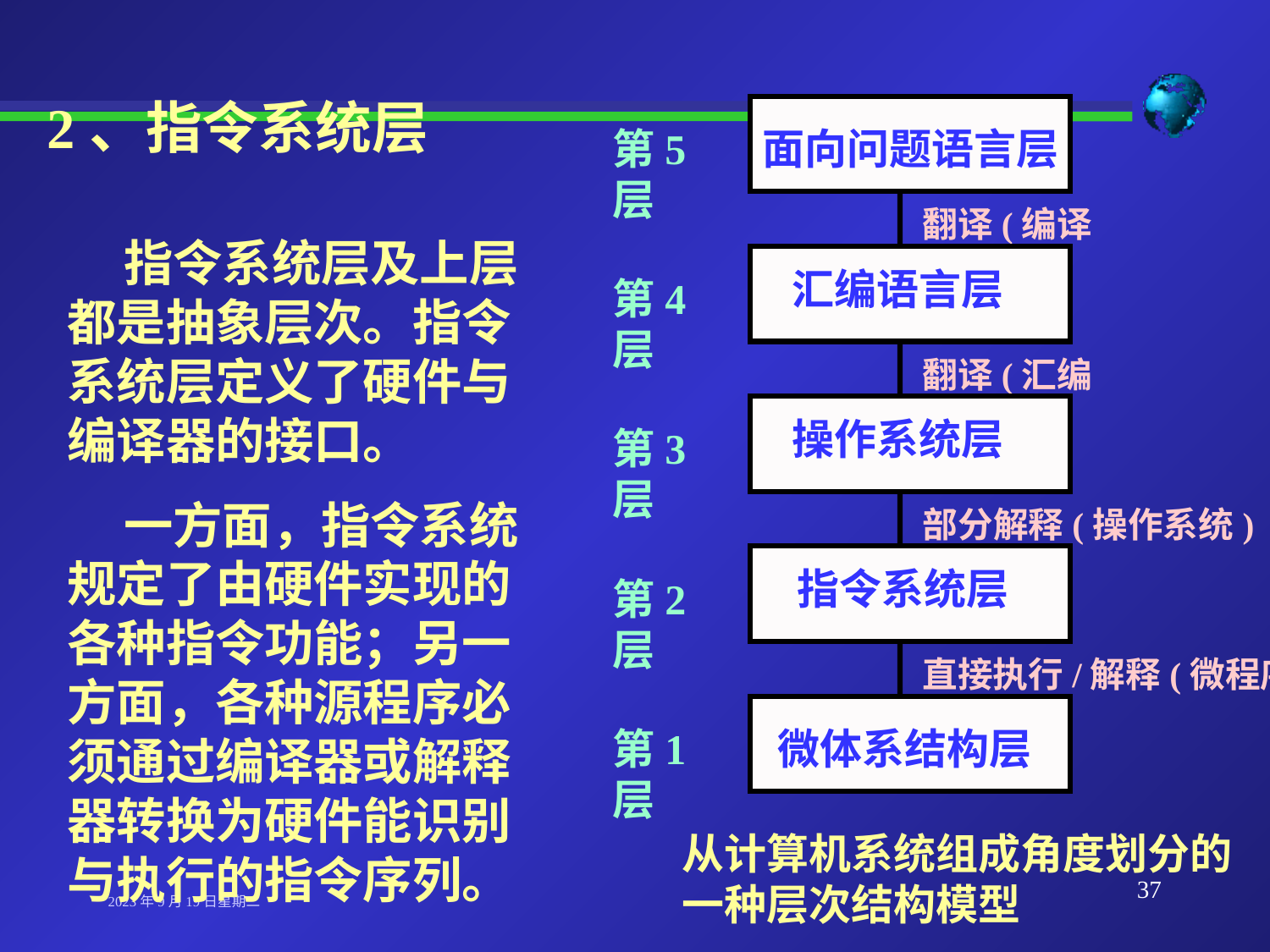

2、指令系统层

第5层
面向问题语言层

翻译(编译器)
    指令系统层及上层都是抽象层次。指令系统层定义了硬件与编译器的接口。
    一方面，指令系统规定了由硬件实现的各种指令功能；另一方面，各种源程序必须通过编译器或解释器转换为硬件能识别与执行的指令序列。

汇编语言层
第4层

翻译(汇编器)

操作系统层
第3层

部分解释(操作系统)

指令系统层
第2层

直接执行/解释(微程序)

第1层
微体系结构层
从计算机系统组成角度划分的一种层次结构模型
37
2023年9月19日星期二